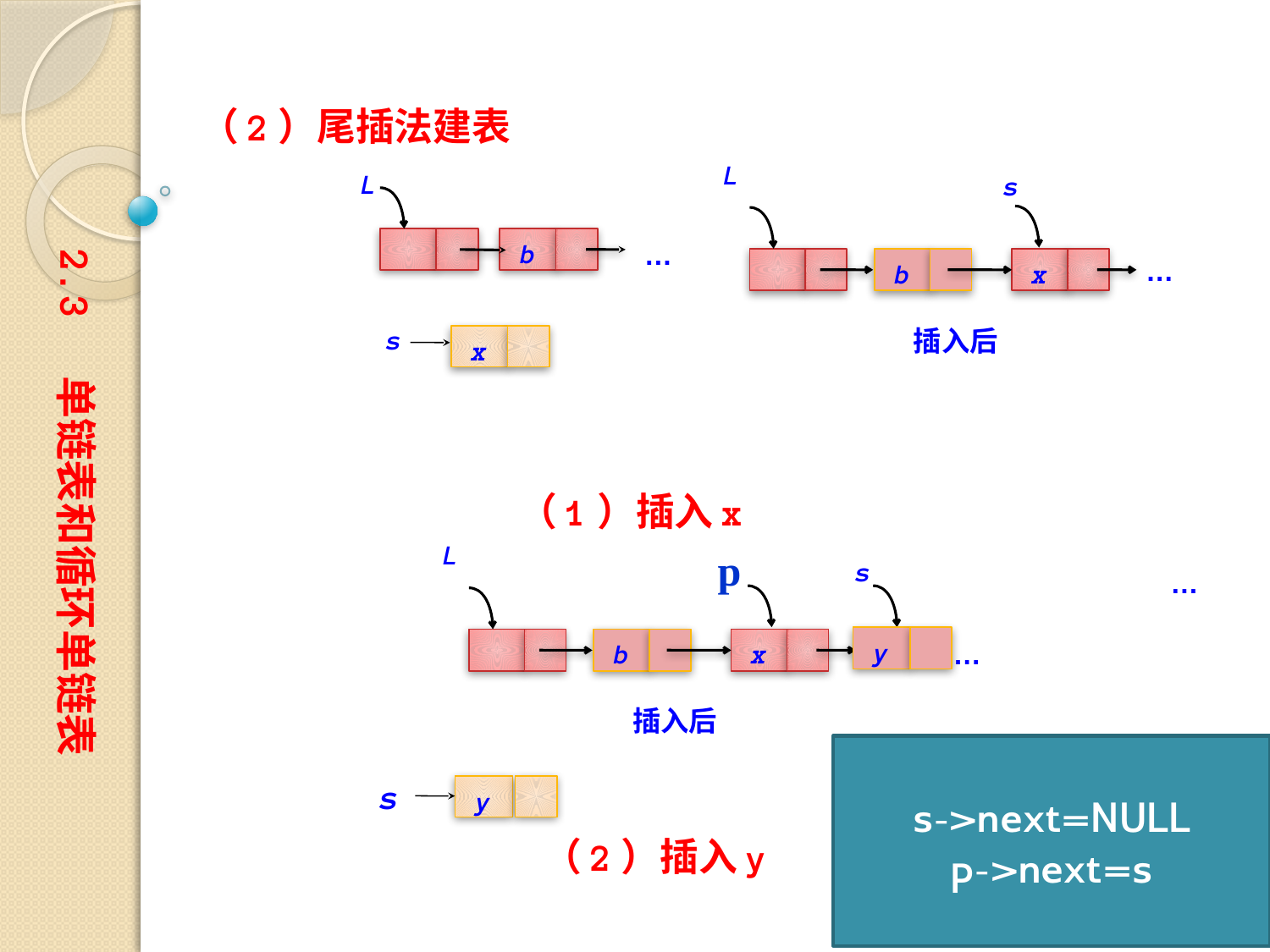

（2）尾插法建表
L
s

b

x

…

插入后
L

b

…

s
x

2.3  单链表和循环单链表

（1）插入x
L
s

b

x

…

插入后
p
…

y

s->next=NULL
p->next=s
s
y

（2）插入y